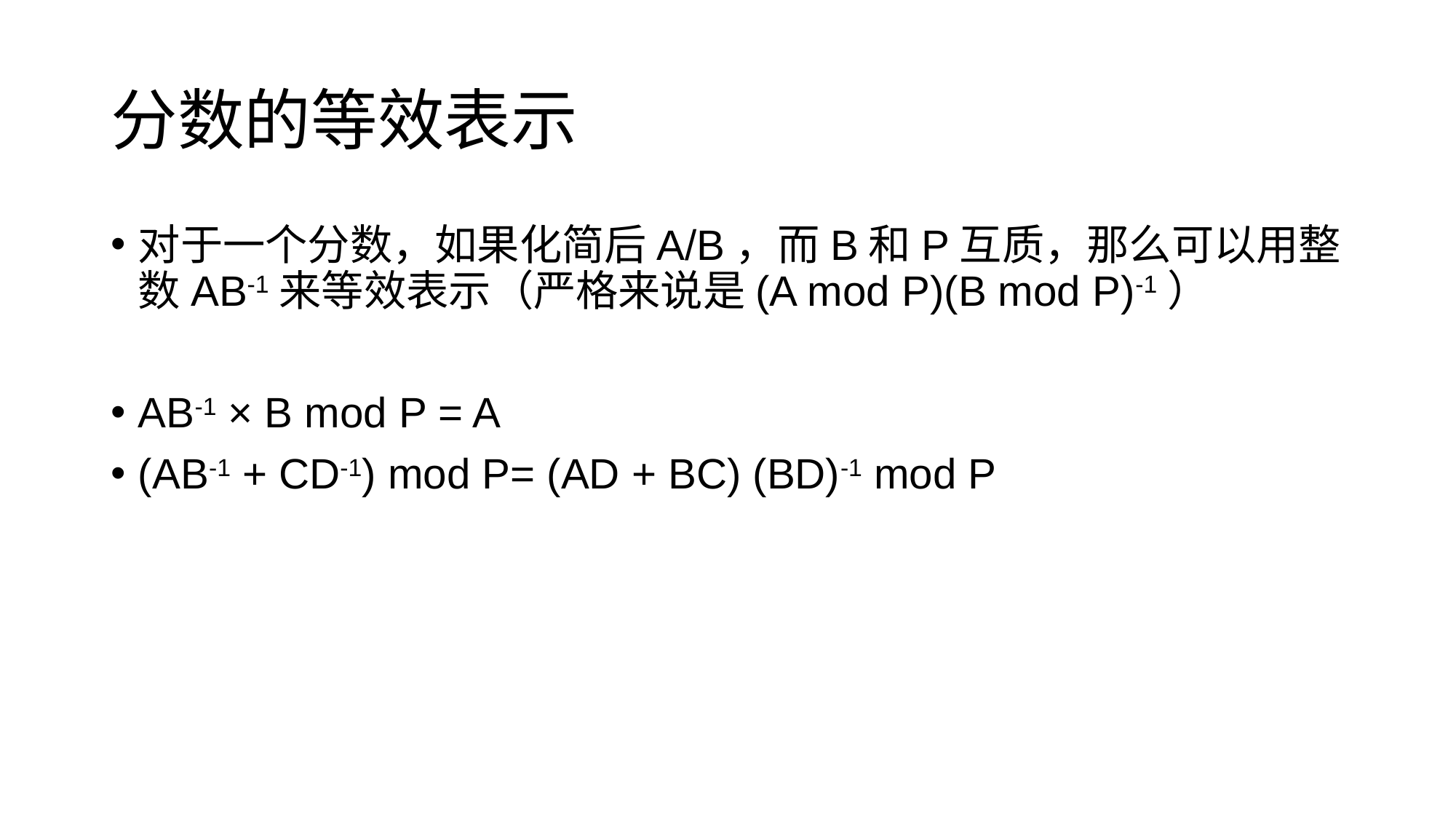

# 分数的等效表示
对于一个分数，如果化简后A/B，而B和P互质，那么可以用整数AB-1来等效表示（严格来说是(A mod P)(B mod P)-1）

AB-1 × B mod P = A
(AB-1 + CD-1) mod P= (AD + BC) (BD)-1 mod P